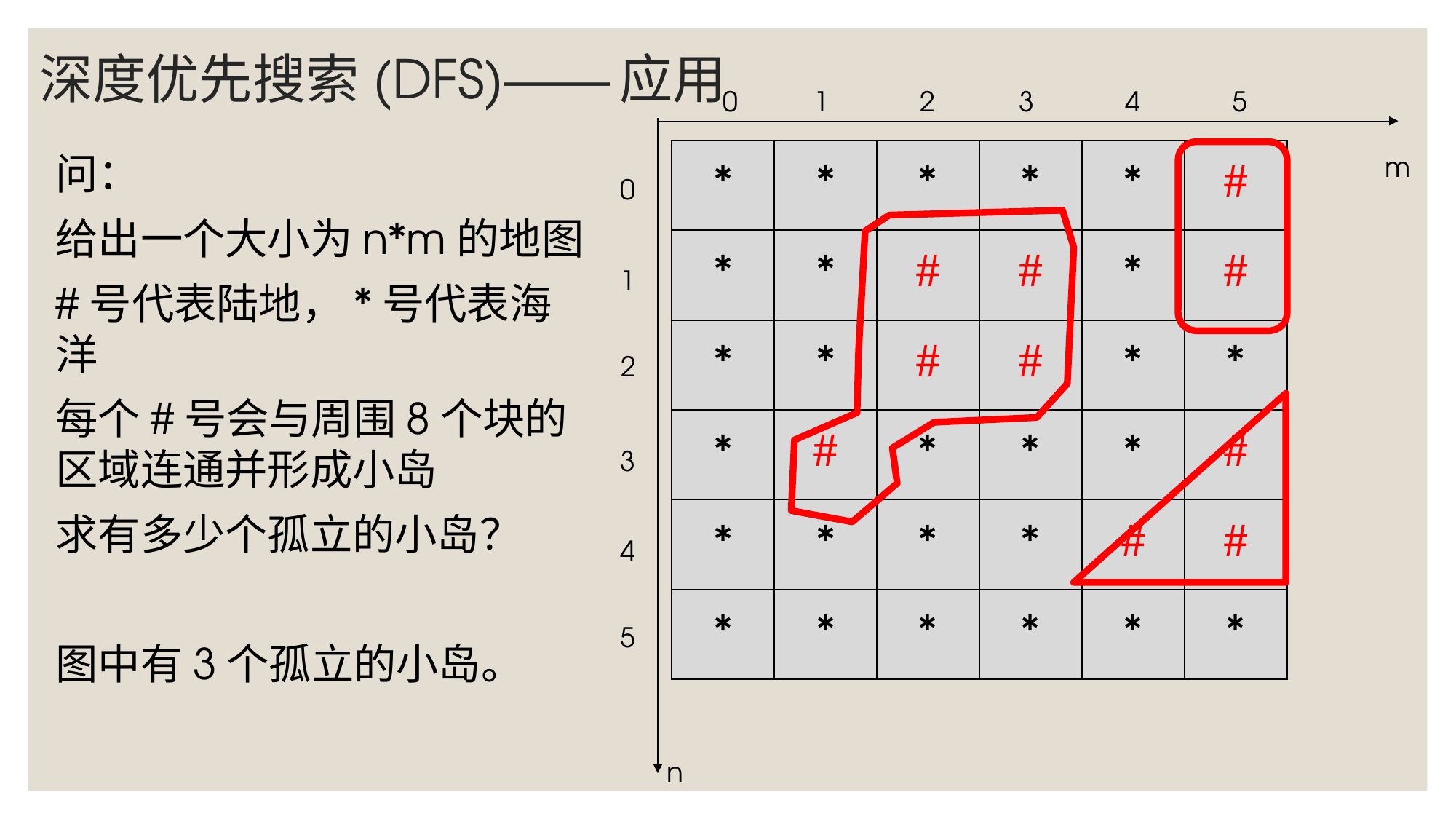

# 深度优先搜索(DFS)——应用
0          1            2           3            4            5
												 m
| \* | \* | \* | \* | \* | # |
| --- | --- | --- | --- | --- | --- |
| \* | \* | # | # | \* | # |
| \* | \* | # | # | \* | \* |
| \* | # | \* | \* | \* | # |
| \* | \* | \* | \* | # | # |
| \* | \* | \* | \* | \* | \* |
问：
给出一个大小为n*m的地图
#号代表陆地，*号代表海洋
每个#号会与周围8个块的区域连通并形成小岛
求有多少个孤立的小岛？

图中有3个孤立的小岛。

0

1
2

3
4
5
n